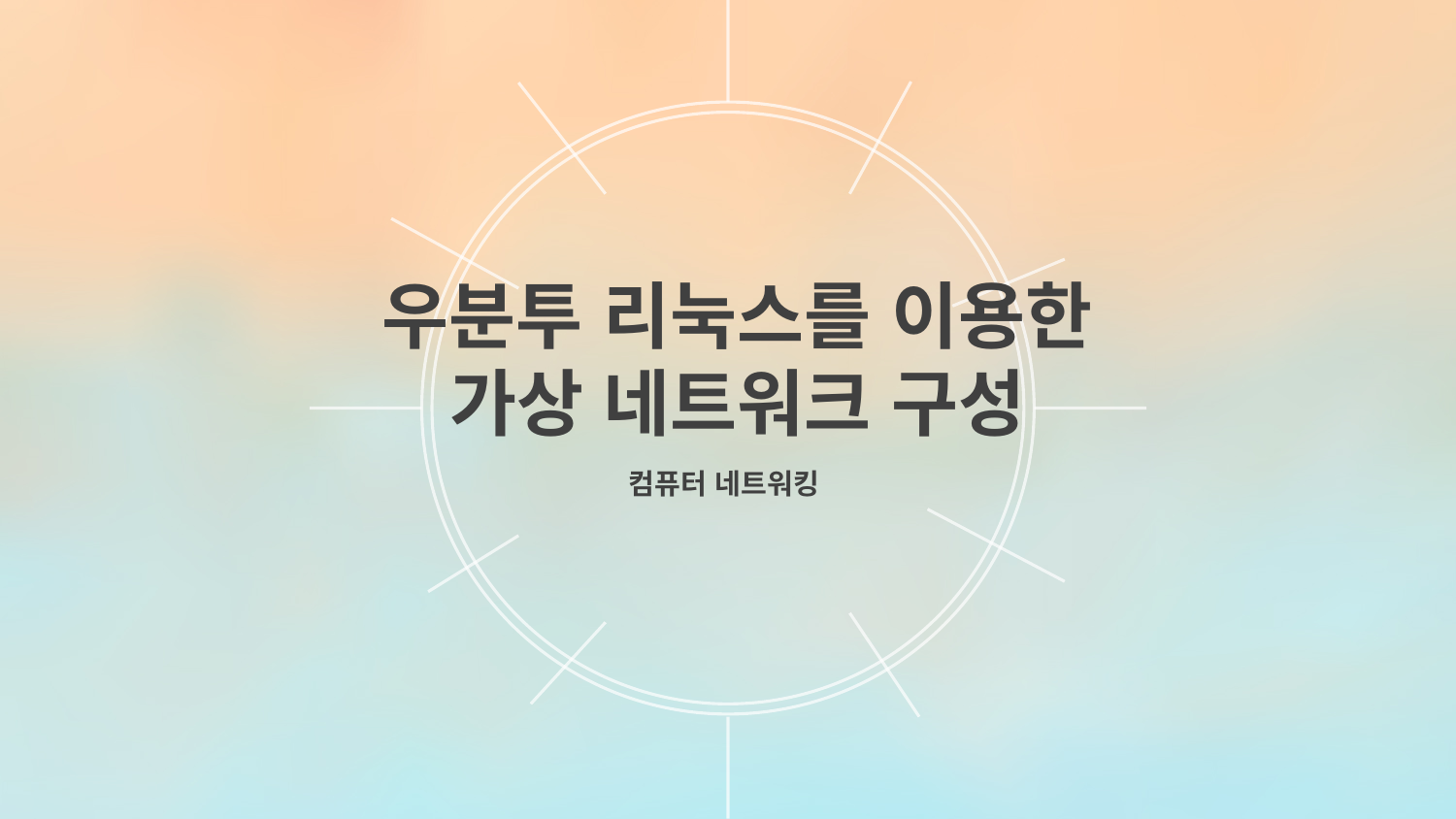

우분투 리눅스를 이용한 가상 네트워크 구성
컴퓨터 네트워킹